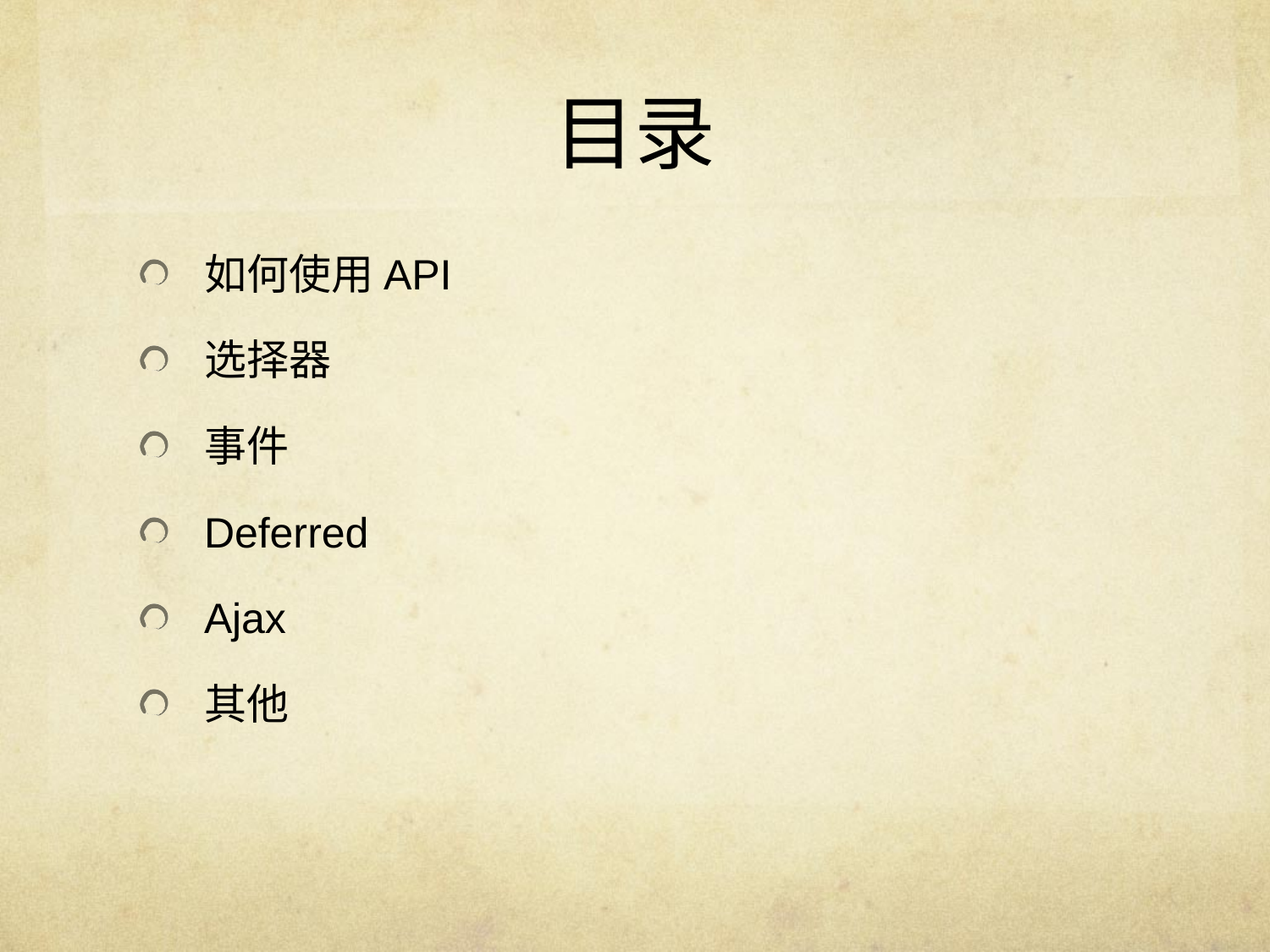

# 目录
如何使用API
选择器
事件
Deferred
Ajax
其他